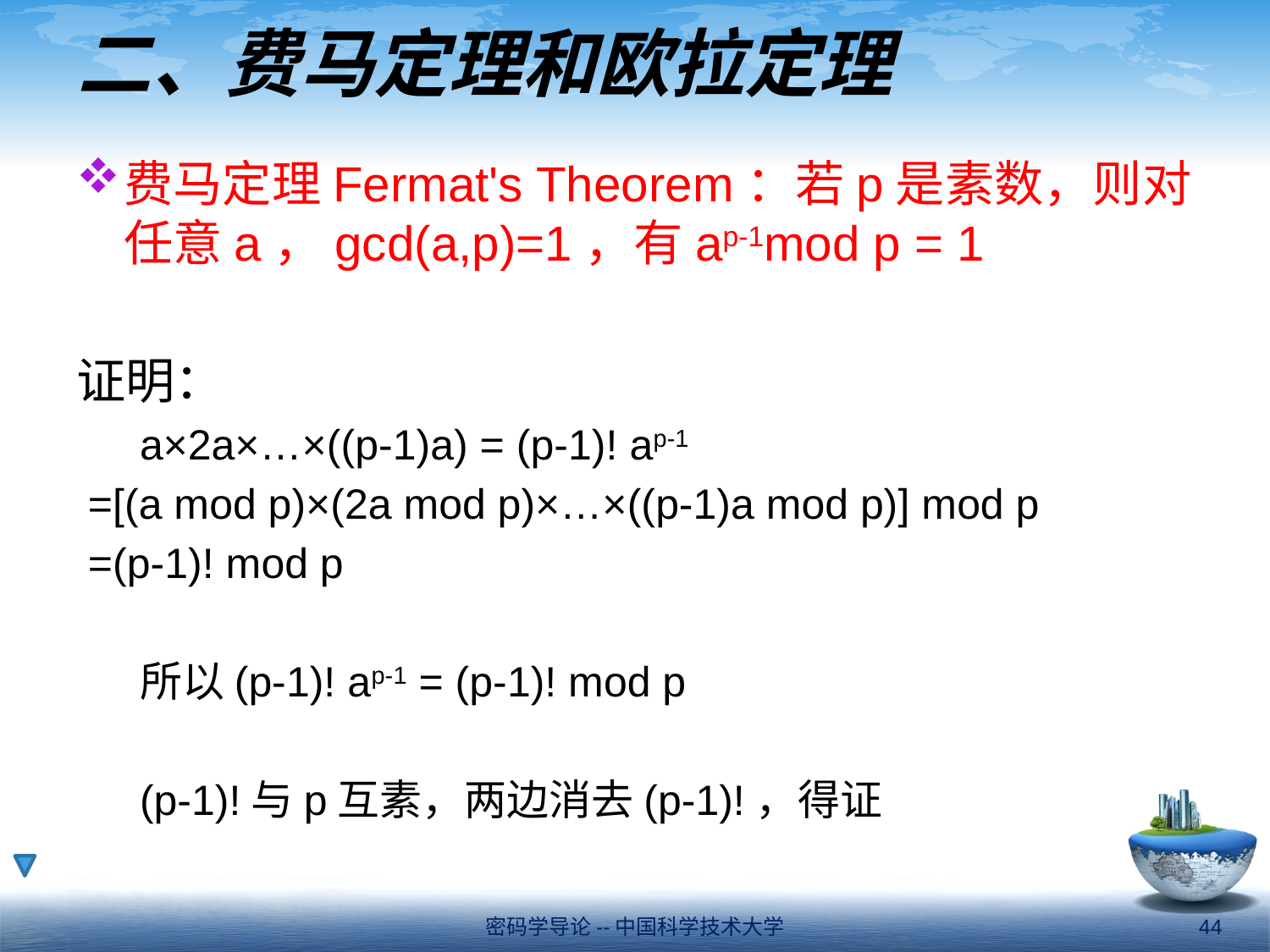

# 二、费马定理和欧拉定理
费马定理Fermat's Theorem：若p是素数，则对任意a，gcd(a,p)=1，有ap-1mod p = 1

证明：
a×2a×…×((p-1)a) = (p-1)! ap-1
 =[(a mod p)×(2a mod p)×…×((p-1)a mod p)] mod p
 =(p-1)! mod p

所以(p-1)! ap-1 = (p-1)! mod p

(p-1)!与p互素，两边消去(p-1)!，得证

密码学导论--中国科学技术大学
44